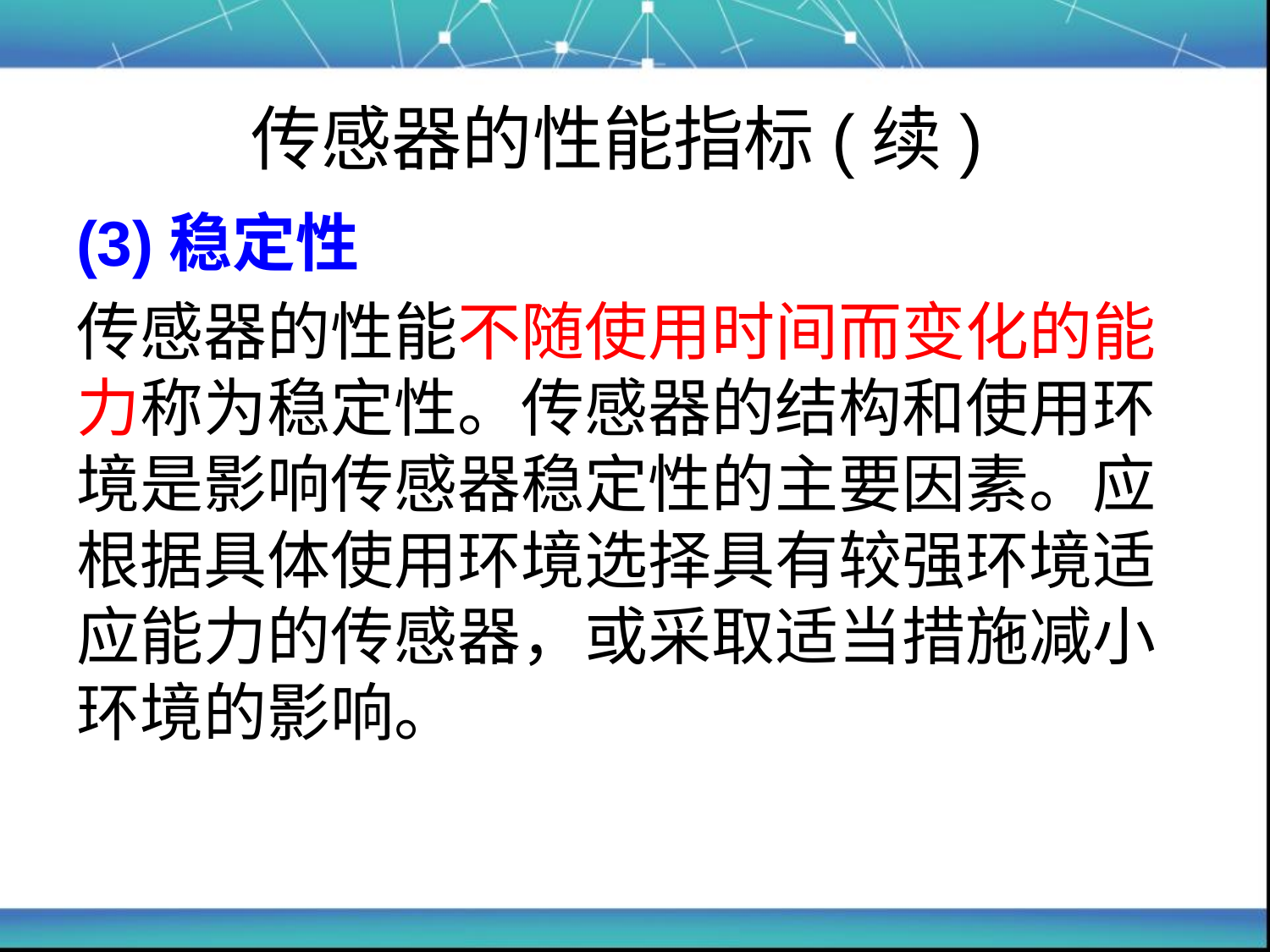

# 传感器的性能指标(续)
(3)稳定性
传感器的性能不随使用时间而变化的能力称为稳定性。传感器的结构和使用环境是影响传感器稳定性的主要因素。应根据具体使用环境选择具有较强环境适应能力的传感器，或采取适当措施减小环境的影响。
18